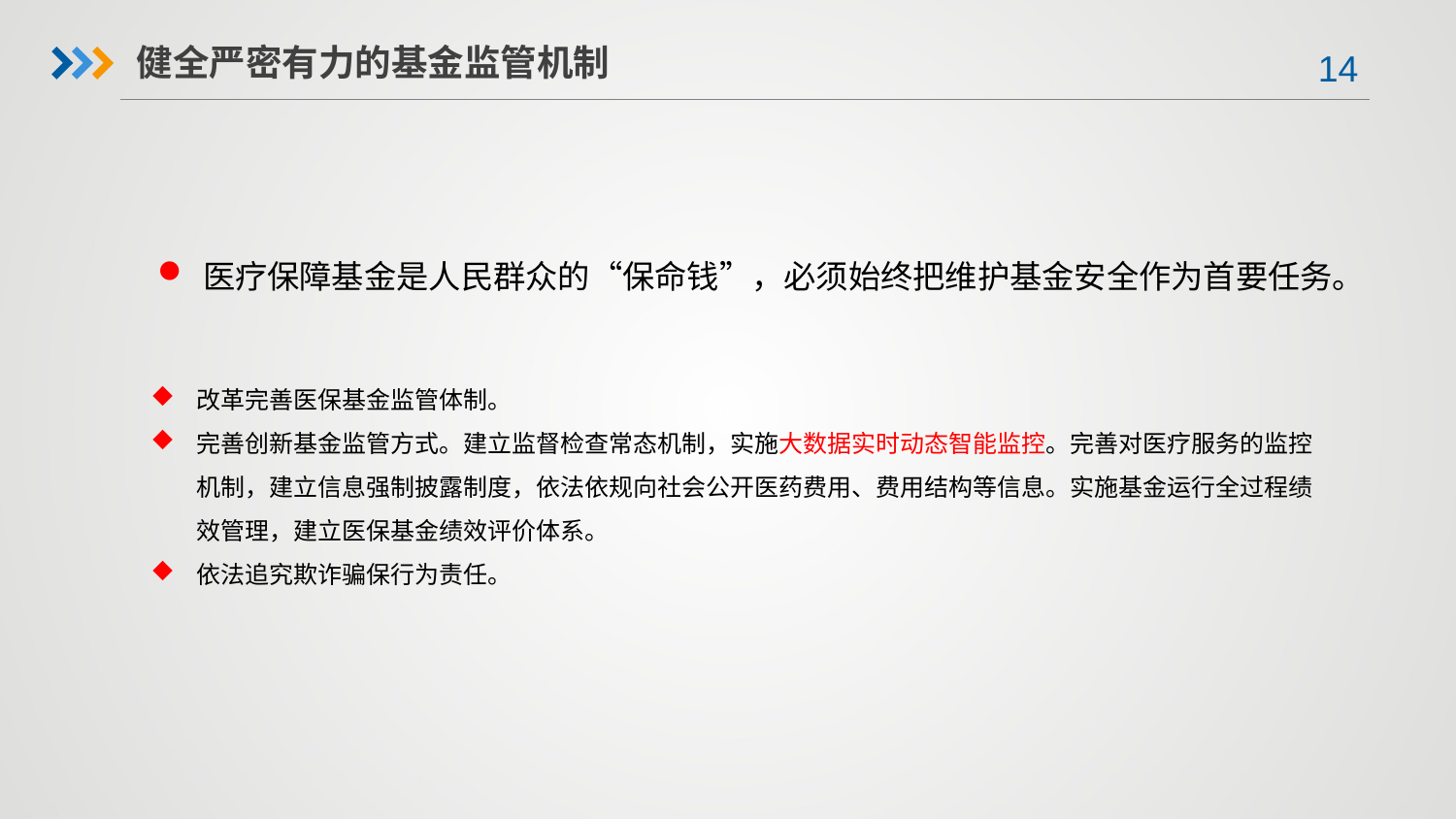

健全严密有力的基金监管机制
医疗保障基金是人民群众的“保命钱”，必须始终把维护基金安全作为首要任务。
改革完善医保基金监管体制。
完善创新基金监管方式。建立监督检查常态机制，实施大数据实时动态智能监控。完善对医疗服务的监控机制，建立信息强制披露制度，依法依规向社会公开医药费用、费用结构等信息。实施基金运行全过程绩效管理，建立医保基金绩效评价体系。
依法追究欺诈骗保行为责任。